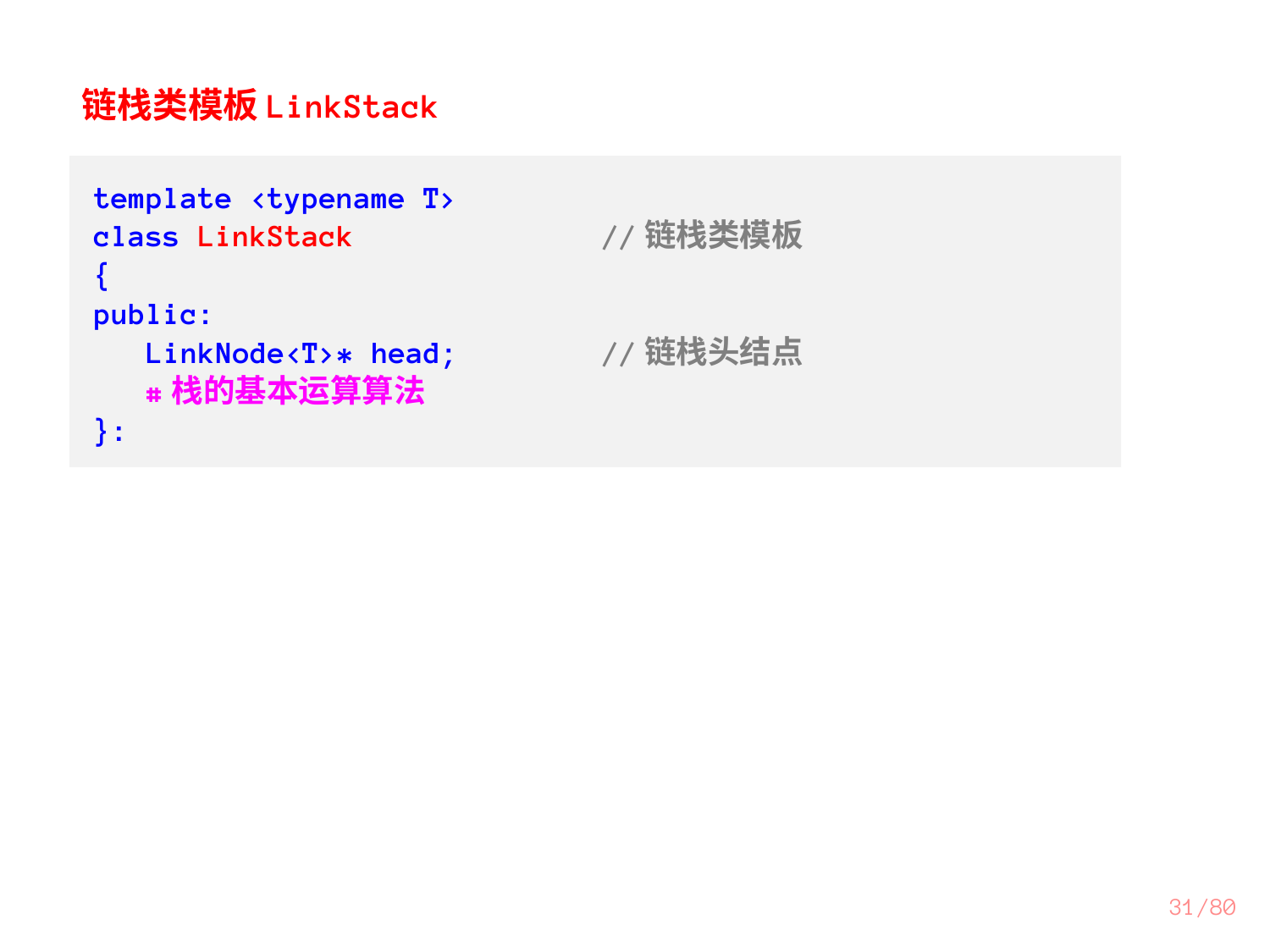

链栈类模板LinkStack
template <typename T>
class LinkStack		//链栈类模板
{
public:
   LinkNode<T>* head;		//链栈头结点
   #栈的基本运算算法
}:
31/80